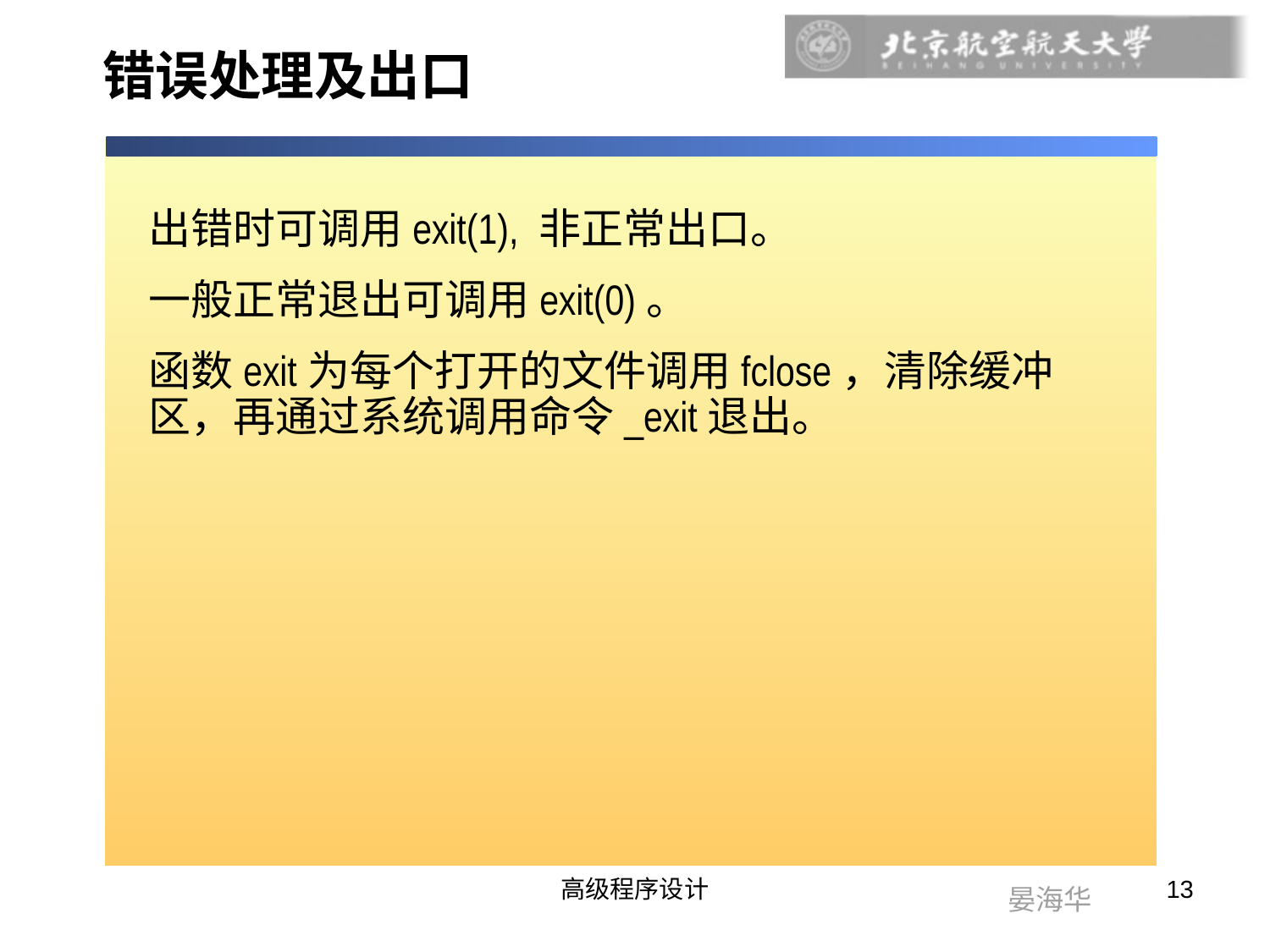

# 错误处理及出口
出错时可调用exit(1), 非正常出口。
一般正常退出可调用exit(0)。
函数exit为每个打开的文件调用fclose，清除缓冲区，再通过系统调用命令_exit退出。
高级程序设计
13